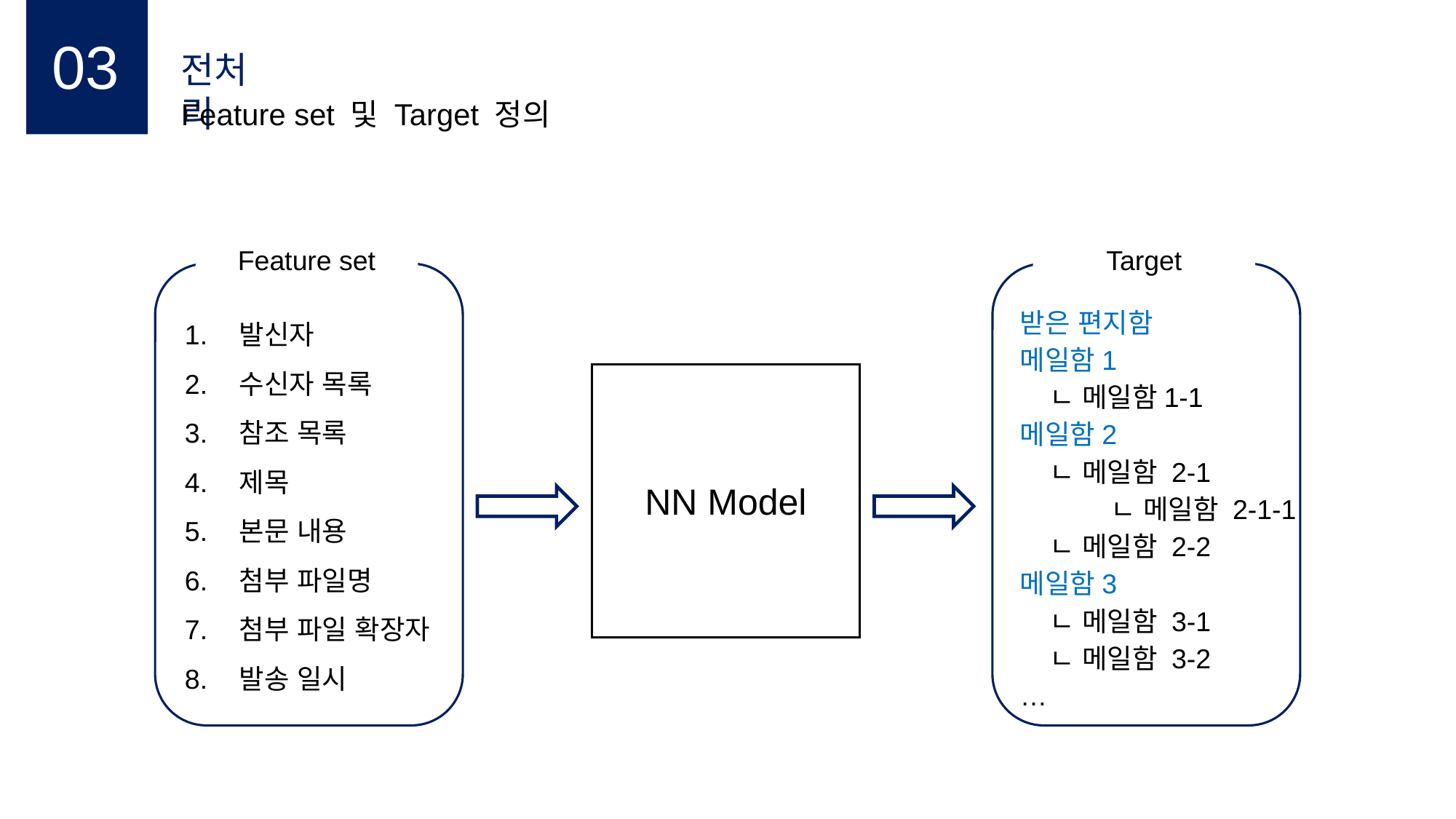

03
전처리
Feature set 및 Target 정의
Feature set

발신자
수신자 목록
참조 목록
제목
본문 내용
첨부 파일명
첨부 파일 확장자
발송 일시
Target

받은 편지함
메일함1
   ㄴ 메일함1-1
메일함2
   ㄴ 메일함 2-1
           ㄴ 메일함 2-1-1
   ㄴ 메일함 2-2
메일함3
   ㄴ 메일함 3-1
   ㄴ 메일함 3-2
…
NN Model